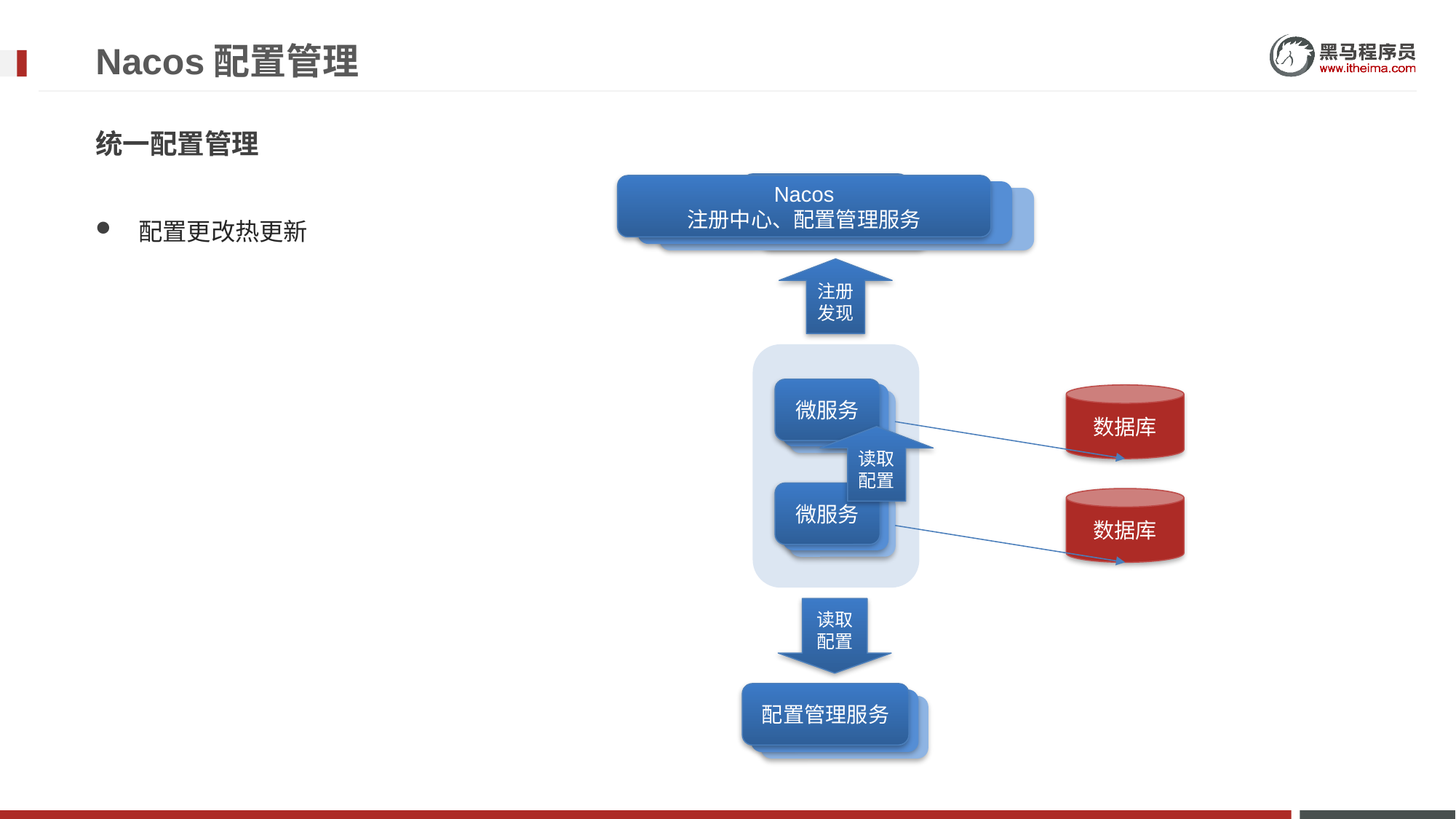

# Nacos配置管理
统一配置管理
注册中心
微服务
微服务
Nacos
注册中心、配置管理服务
微服务
微服务
配置更改热更新
注册
发现

微服务
微服务
微服务
数据库
读取
配置
微服务
微服务
微服务
数据库
读取配置
配置管理服务
微服务
微服务